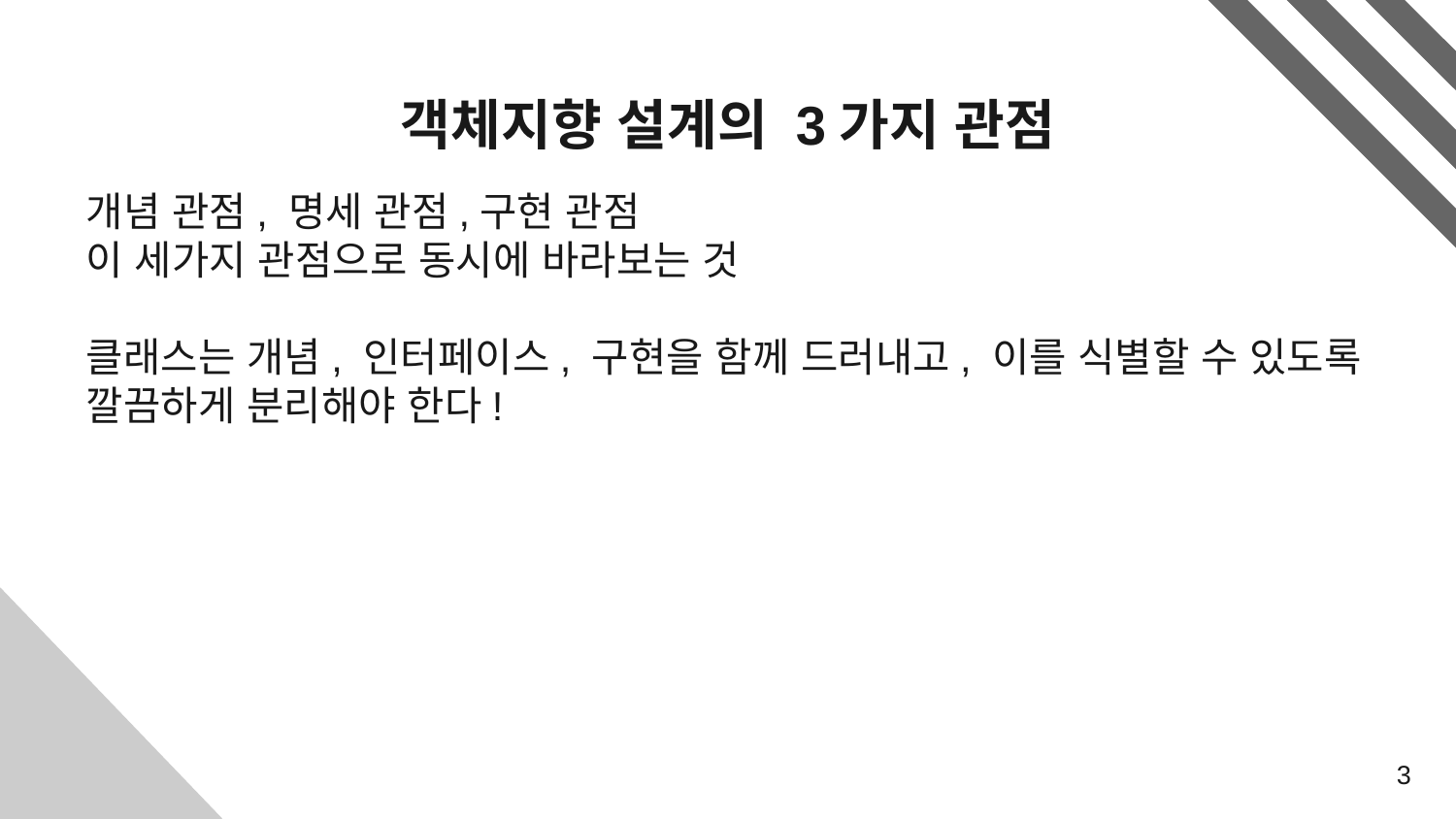

# 객체지향 설계의 3가지 관점
개념 관점, 명세 관점,구현 관점
이 세가지 관점으로 동시에 바라보는 것

클래스는 개념, 인터페이스, 구현을 함께 드러내고, 이를 식별할 수 있도록 깔끔하게 분리해야 한다!
3